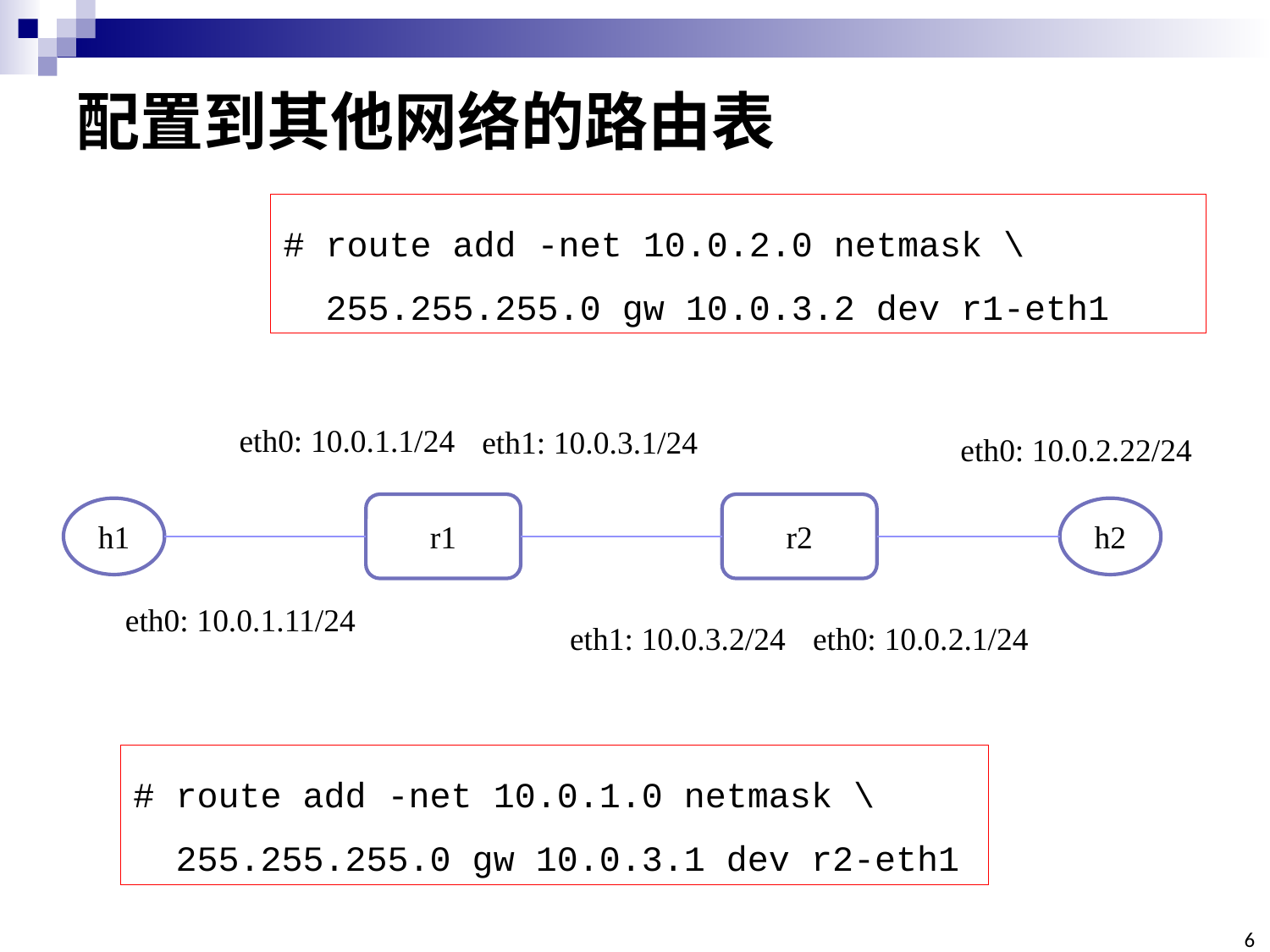

# 配置到其他网络的路由表
# route add -net 10.0.2.0 netmask \
  255.255.255.0 gw 10.0.3.2 dev r1-eth1
eth0: 10.0.1.1/24
eth1: 10.0.3.1/24
eth0: 10.0.2.22/24
r1
r2
h1
h2
eth0: 10.0.1.11/24
eth1: 10.0.3.2/24
eth0: 10.0.2.1/24
# route add -net 10.0.1.0 netmask \
  255.255.255.0 gw 10.0.3.1 dev r2-eth1
6